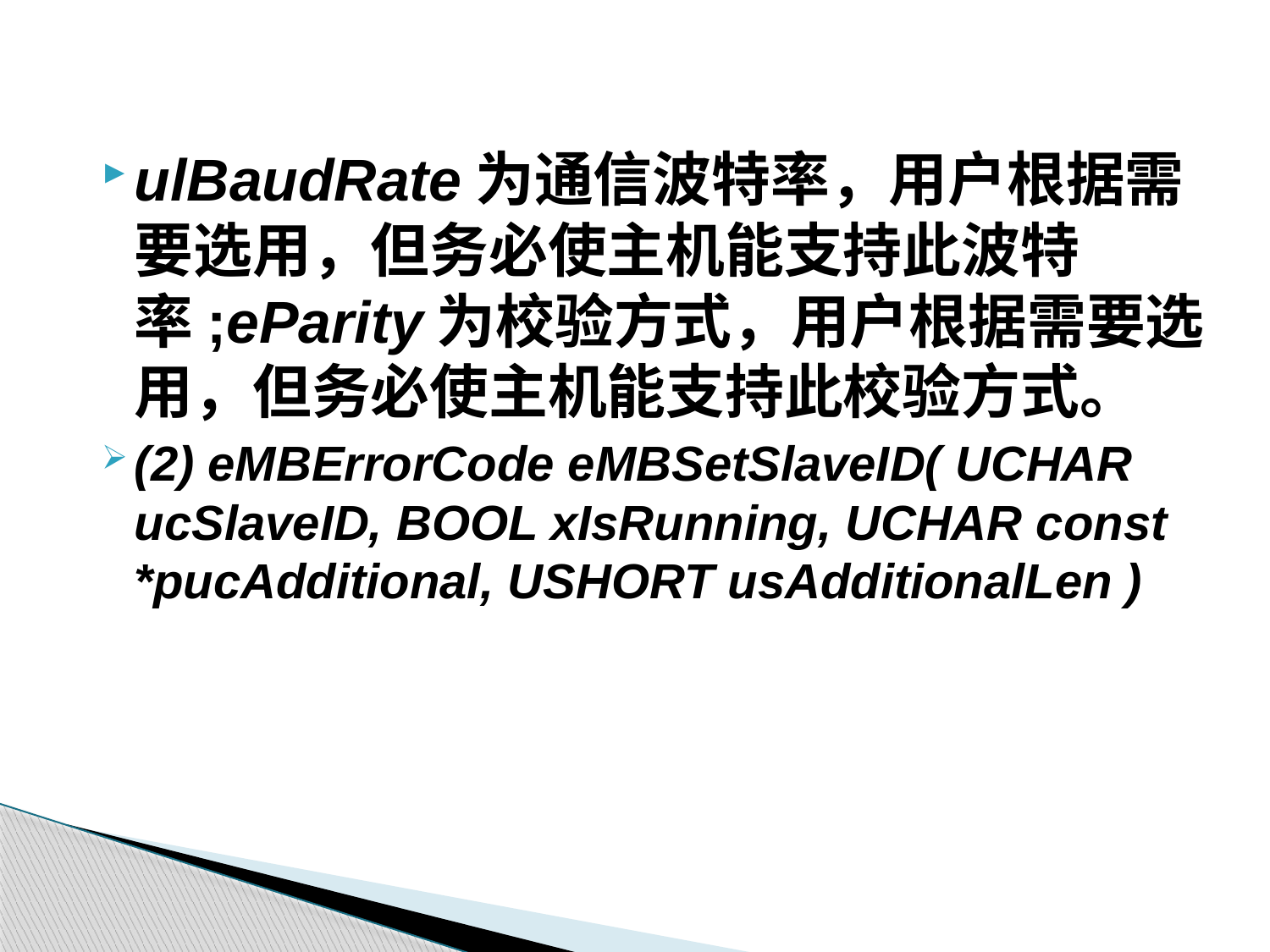

ulBaudRate为通信波特率，用户根据需要选用，但务必使主机能支持此波特率;eParity为校验方式，用户根据需要选用，但务必使主机能支持此校验方式。
(2) eMBErrorCode eMBSetSlaveID( UCHAR ucSlaveID, BOOL xIsRunning, UCHAR const *pucAdditional, USHORT usAdditionalLen )